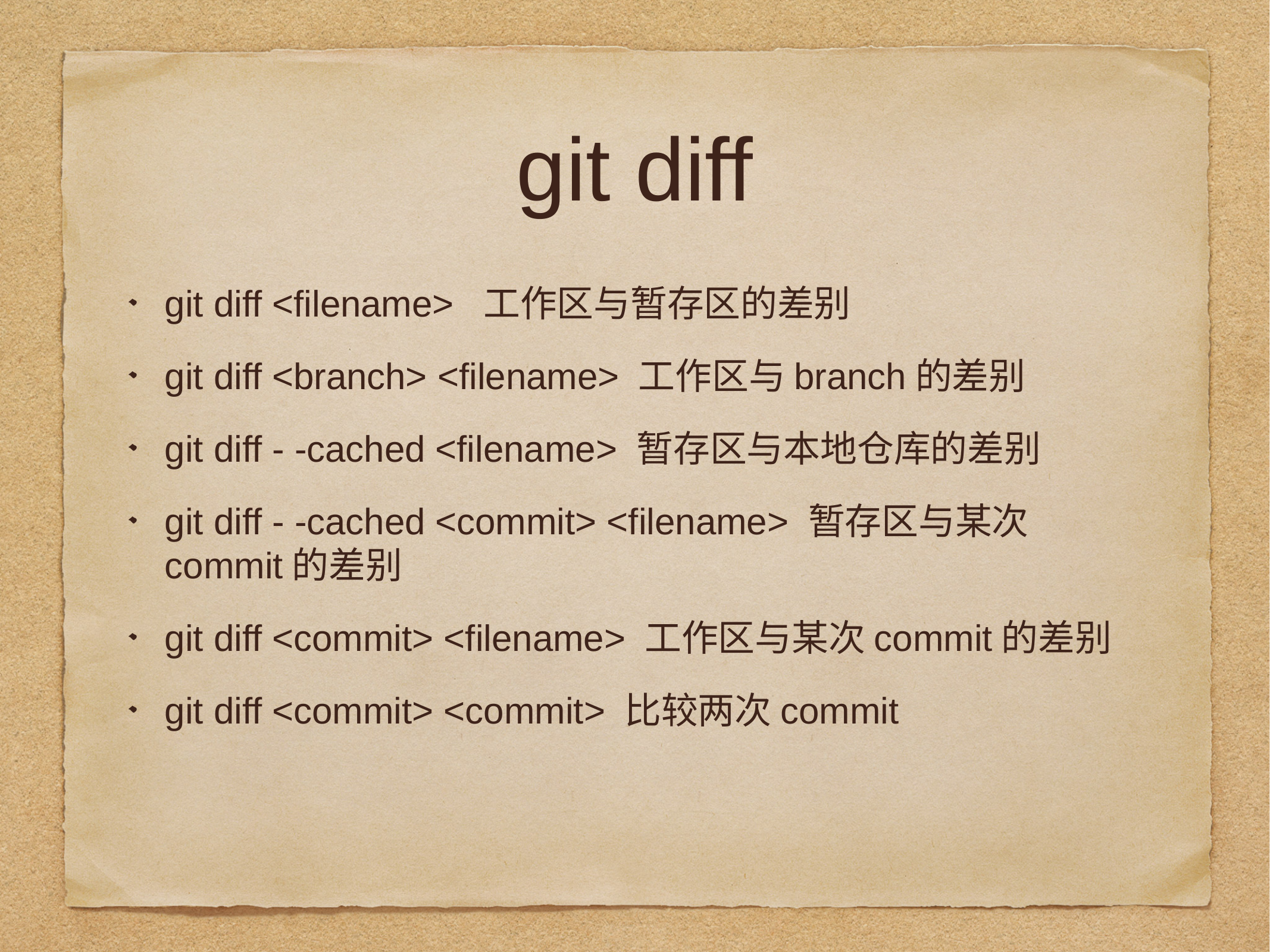

# git diff
git diff <filename>  工作区与暂存区的差别
git diff <branch> <filename> 工作区与branch的差别
git diff - -cached <filename> 暂存区与本地仓库的差别
git diff - -cached <commit> <filename> 暂存区与某次commit的差别
git diff <commit> <filename> 工作区与某次commit的差别
git diff <commit> <commit> 比较两次commit